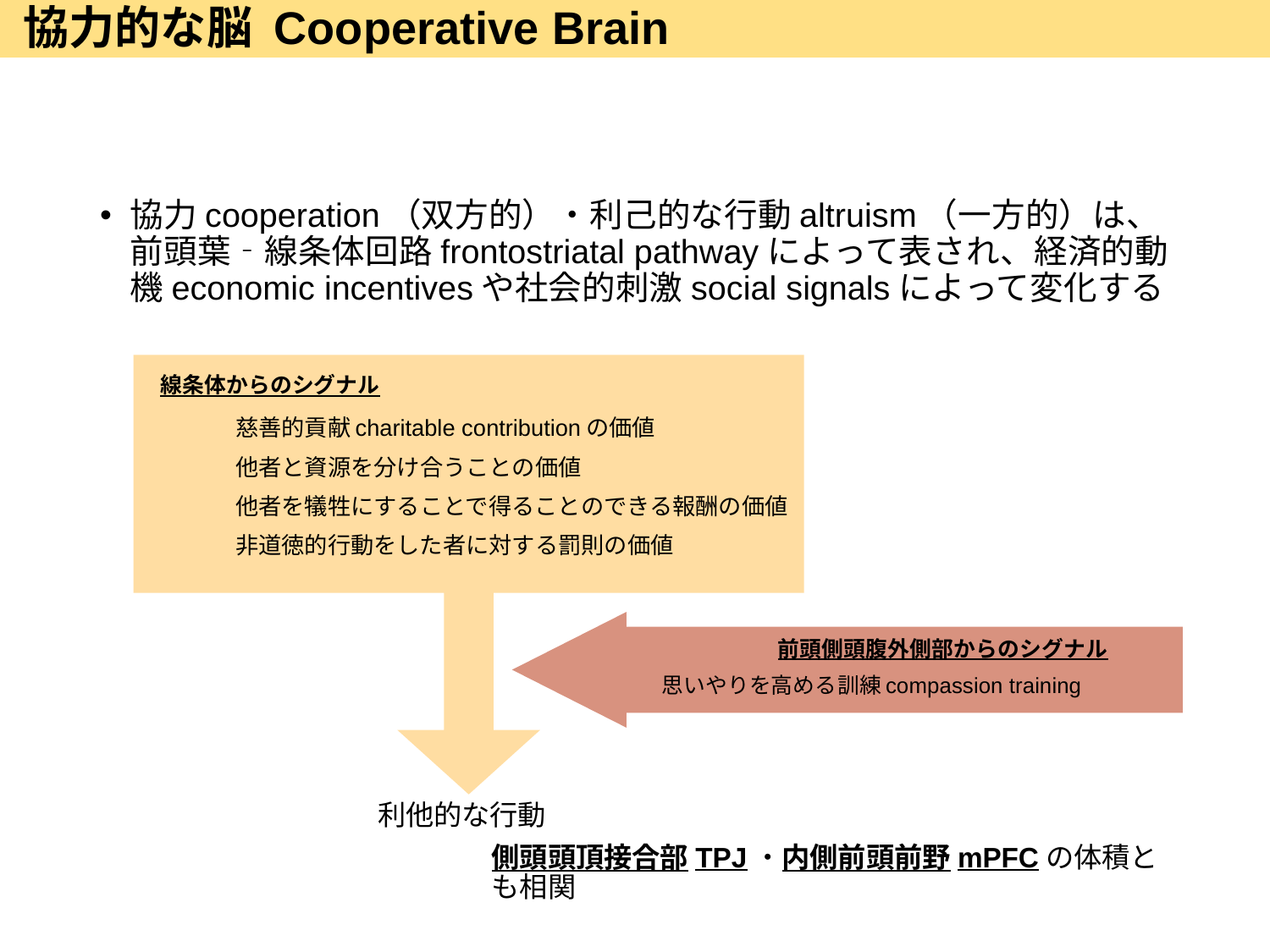

# 協力的な脳 Cooperative Brain
協力cooperation（双方的）・利己的な行動altruism（一方的）は、前頭葉‐線条体回路frontostriatal pathwayによって表され、経済的動機economic incentivesや社会的刺激social signalsによって変化する

線条体からのシグナル
慈善的貢献charitable contributionの価値
他者と資源を分け合うことの価値
他者を犠牲にすることで得ることのできる報酬の価値
非道徳的行動をした者に対する罰則の価値

前頭側頭腹外側部からのシグナル
思いやりを高める訓練compassion training
利他的な行動
側頭頭頂接合部TPJ・内側前頭前野mPFCの体積とも相関